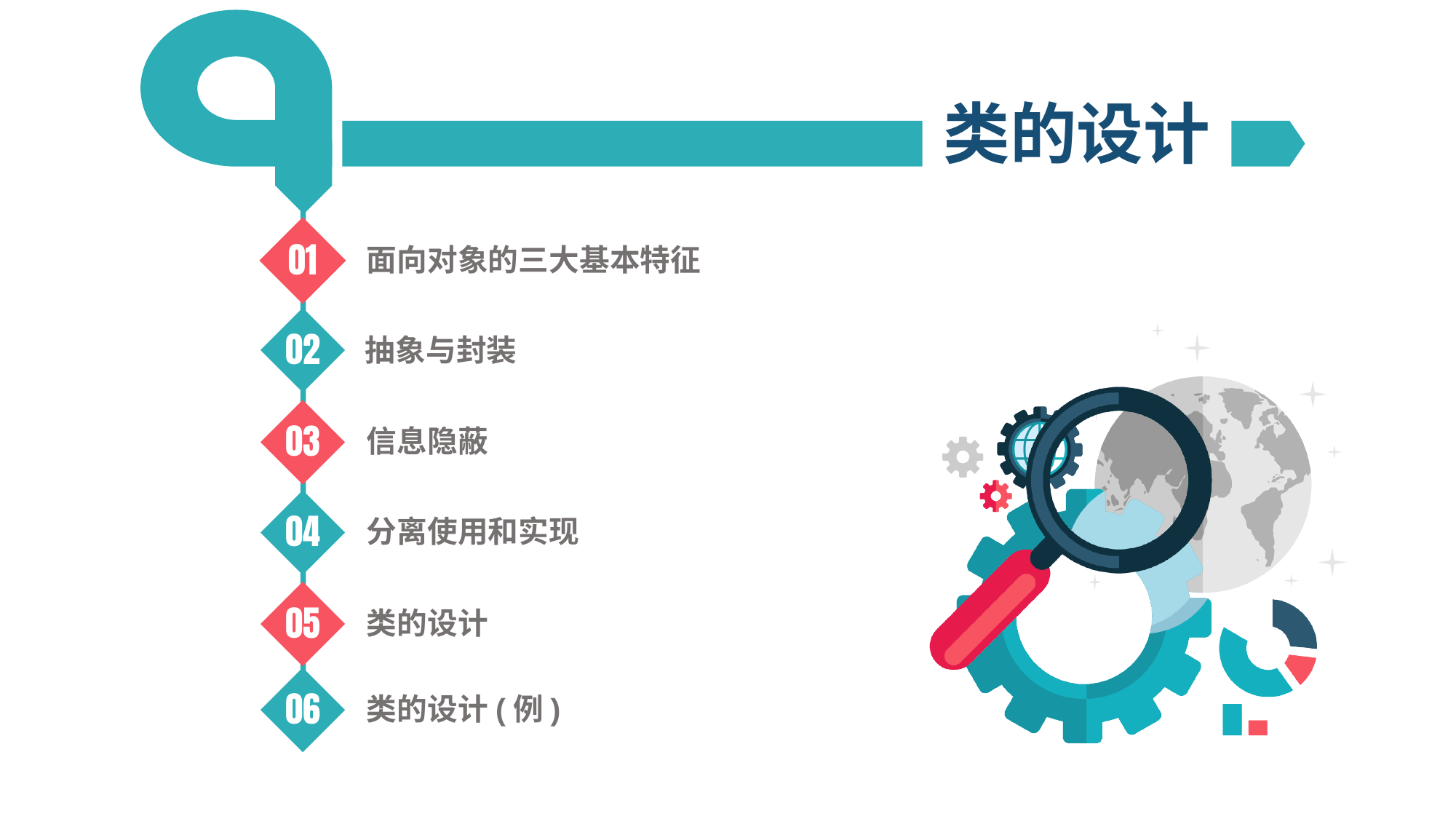

# 类的设计

01
面向对象的三大基本特征
02
抽象与封装
03
信息隐蔽
04
分离使用和实现
05
类的设计
06
类的设计(例)